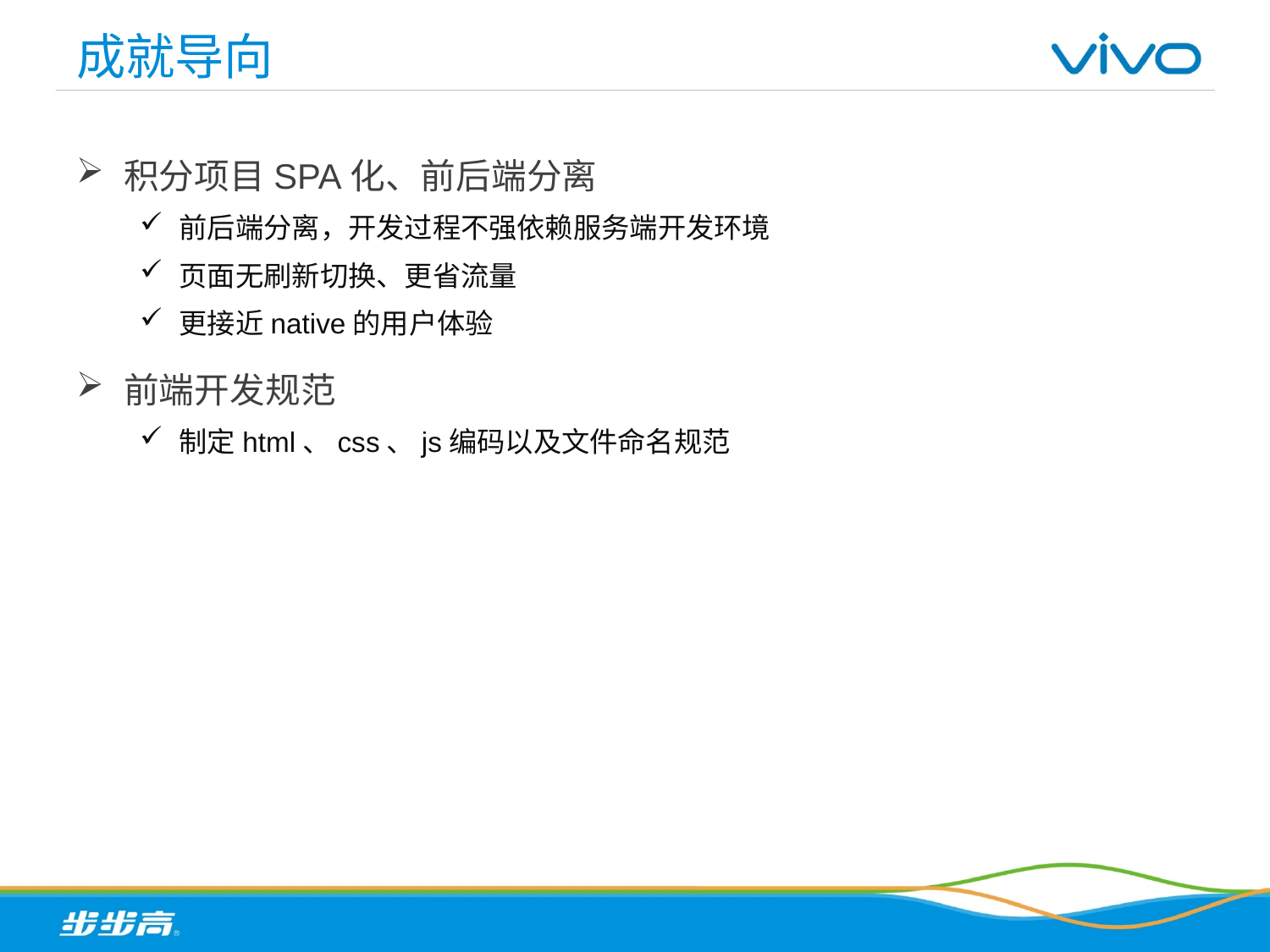

# 成就导向
积分项目SPA化、前后端分离
前后端分离，开发过程不强依赖服务端开发环境
页面无刷新切换、更省流量
更接近native的用户体验
前端开发规范
制定html、css、js编码以及文件命名规范